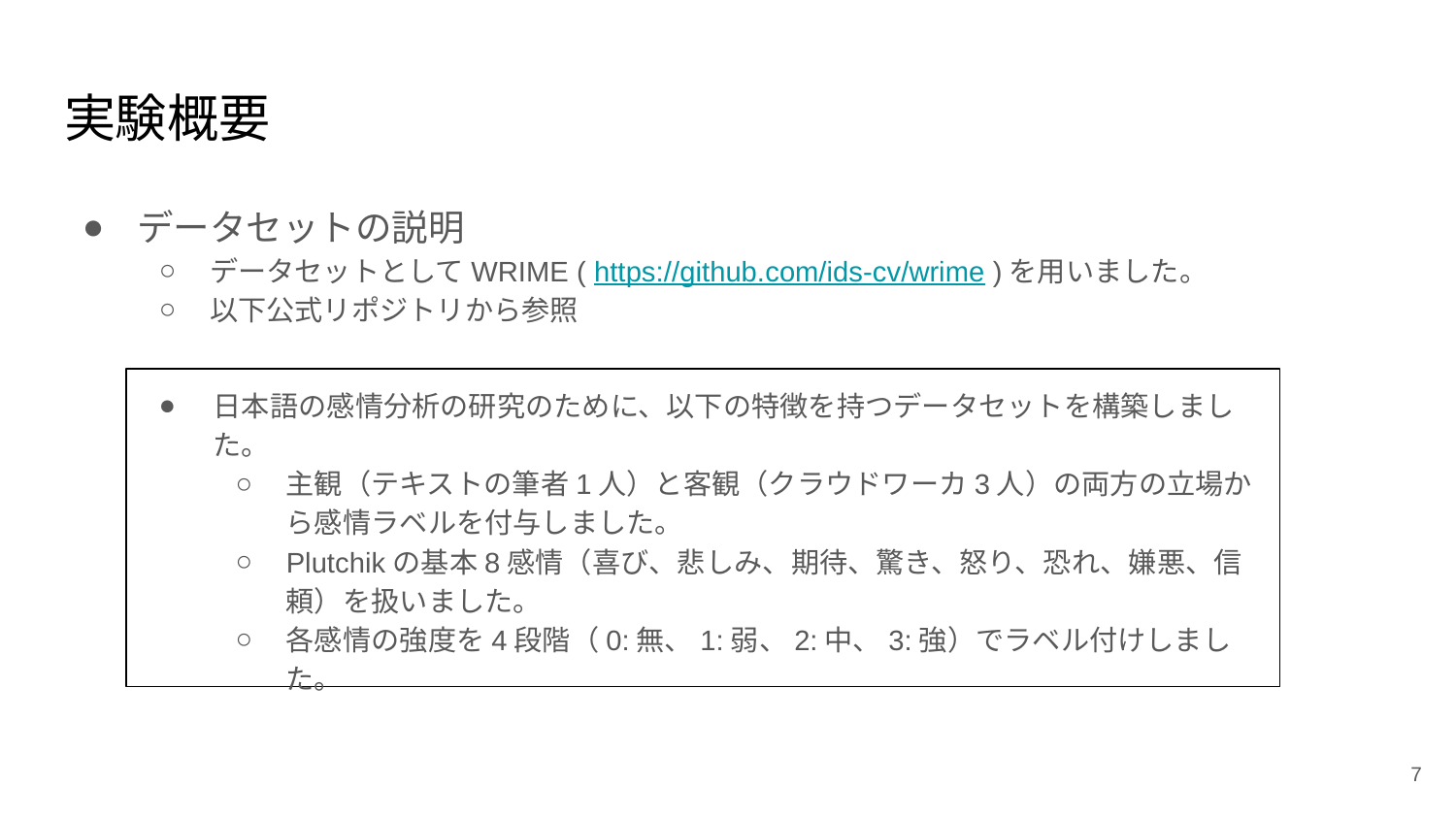

# 実験概要
データセットの説明
データセットとしてWRIME ( https://github.com/ids-cv/wrime )を用いました。
以下公式リポジトリから参照

日本語の感情分析の研究のために、以下の特徴を持つデータセットを構築しました。
主観（テキストの筆者1人）と客観（クラウドワーカ3人）の両方の立場から感情ラベルを付与しました。
Plutchikの基本8感情（喜び、悲しみ、期待、驚き、怒り、恐れ、嫌悪、信頼）を扱いました。
各感情の強度を4段階（0:無、1:弱、2:中、3:強）でラベル付けしました。
7